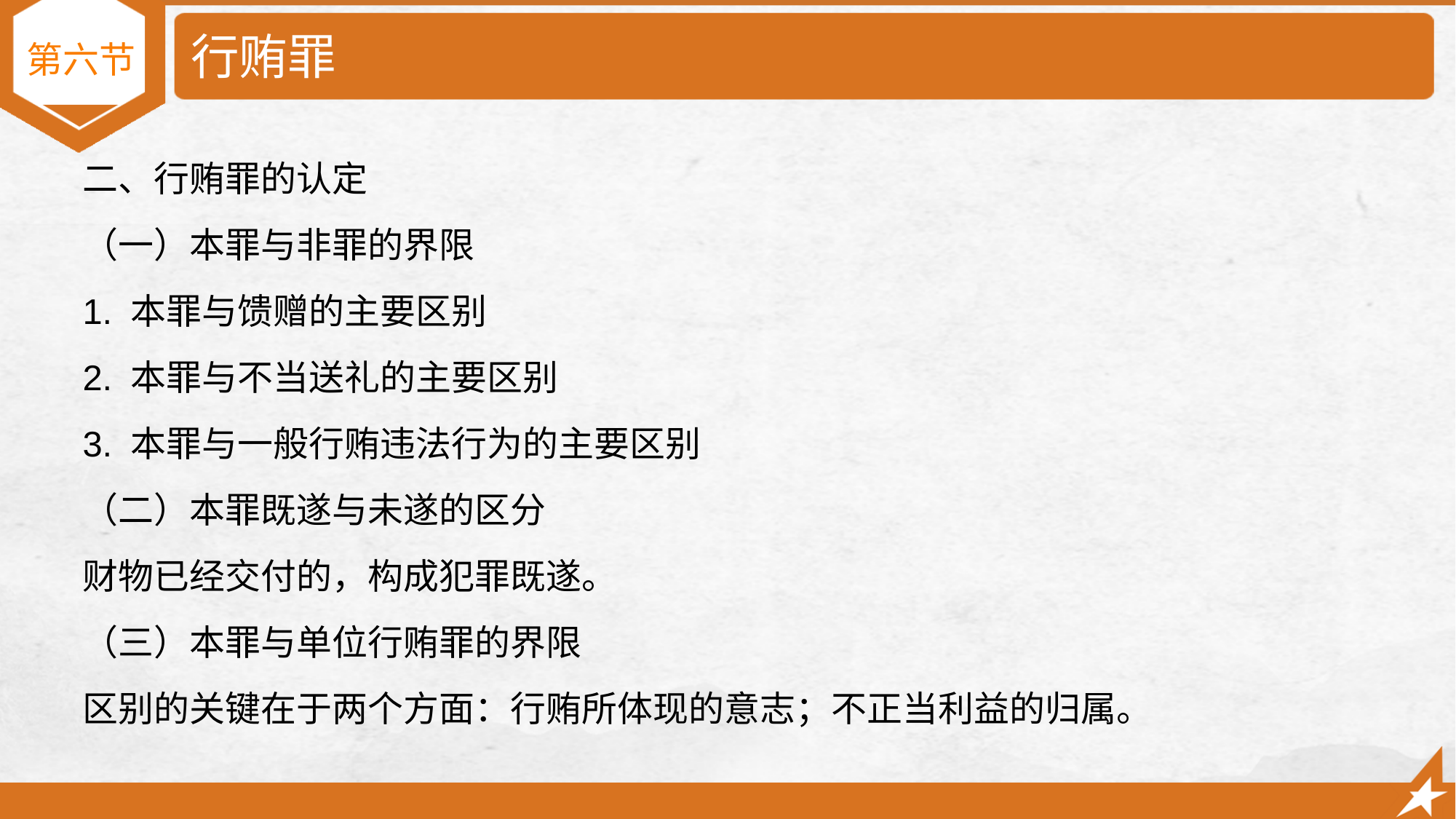

# 行贿罪
第六节
二、行贿罪的认定
（一）本罪与非罪的界限
1. 本罪与馈赠的主要区别
2. 本罪与不当送礼的主要区别
3. 本罪与一般行贿违法行为的主要区别
（二）本罪既遂与未遂的区分
财物已经交付的，构成犯罪既遂。
（三）本罪与单位行贿罪的界限
区别的关键在于两个方面：行贿所体现的意志；不正当利益的归属。